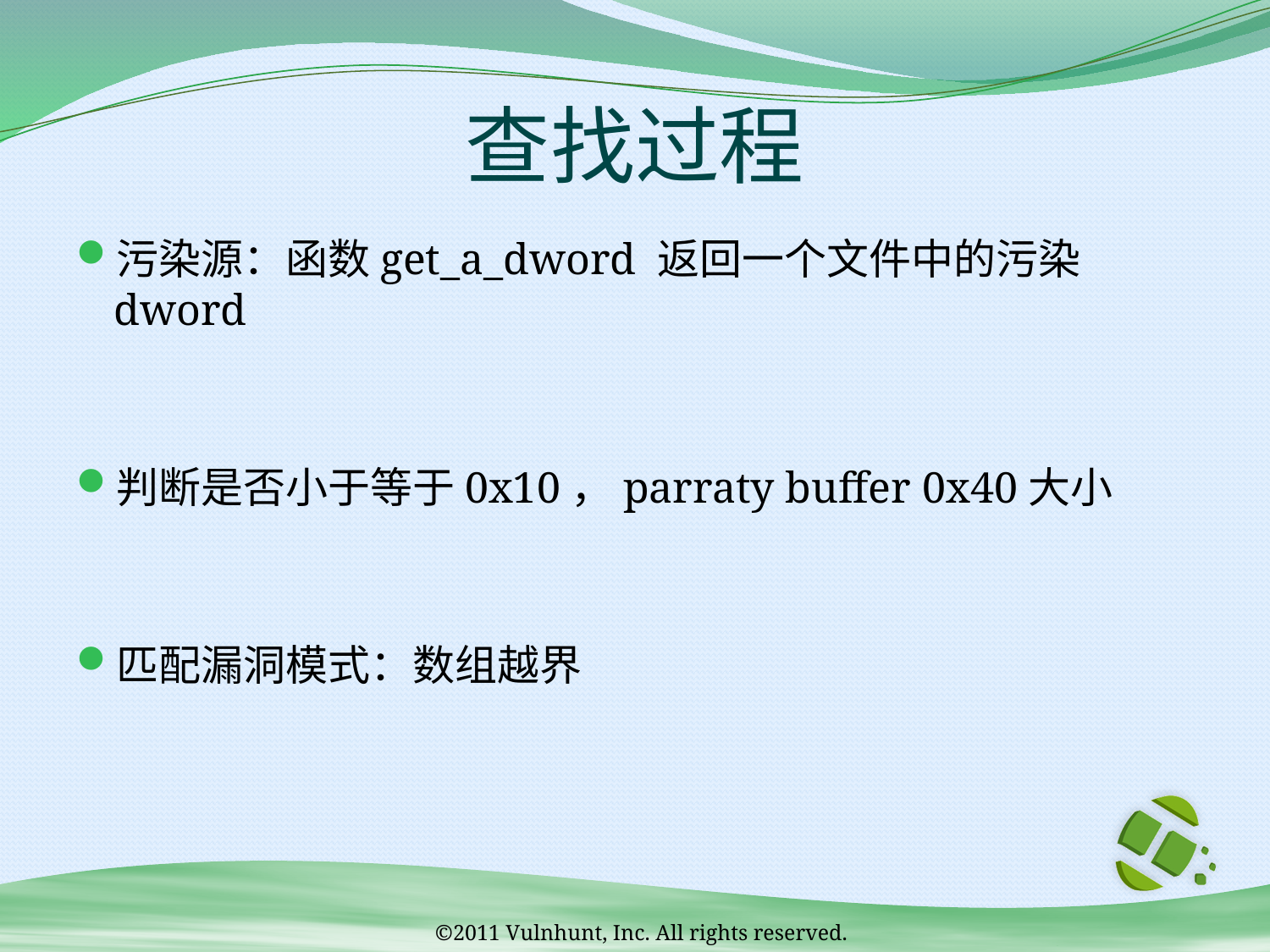

# 查找过程
污染源：函数get_a_dword 返回一个文件中的污染dword

判断是否小于等于0x10，parraty buffer 0x40大小

匹配漏洞模式：数组越界